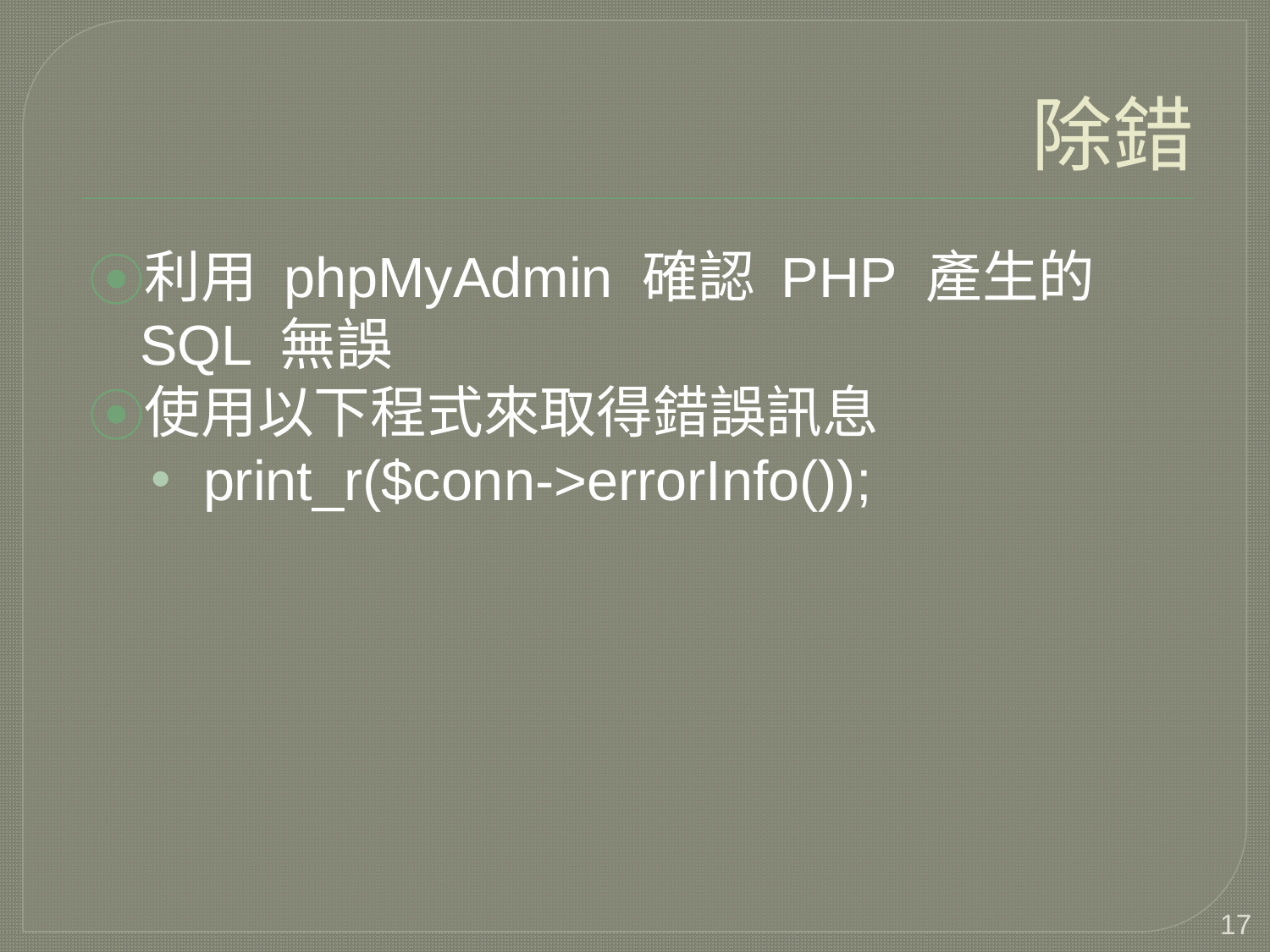

# 除錯
利用 phpMyAdmin 確認 PHP 產生的 SQL 無誤
使用以下程式來取得錯誤訊息
print_r($conn->errorInfo());
17